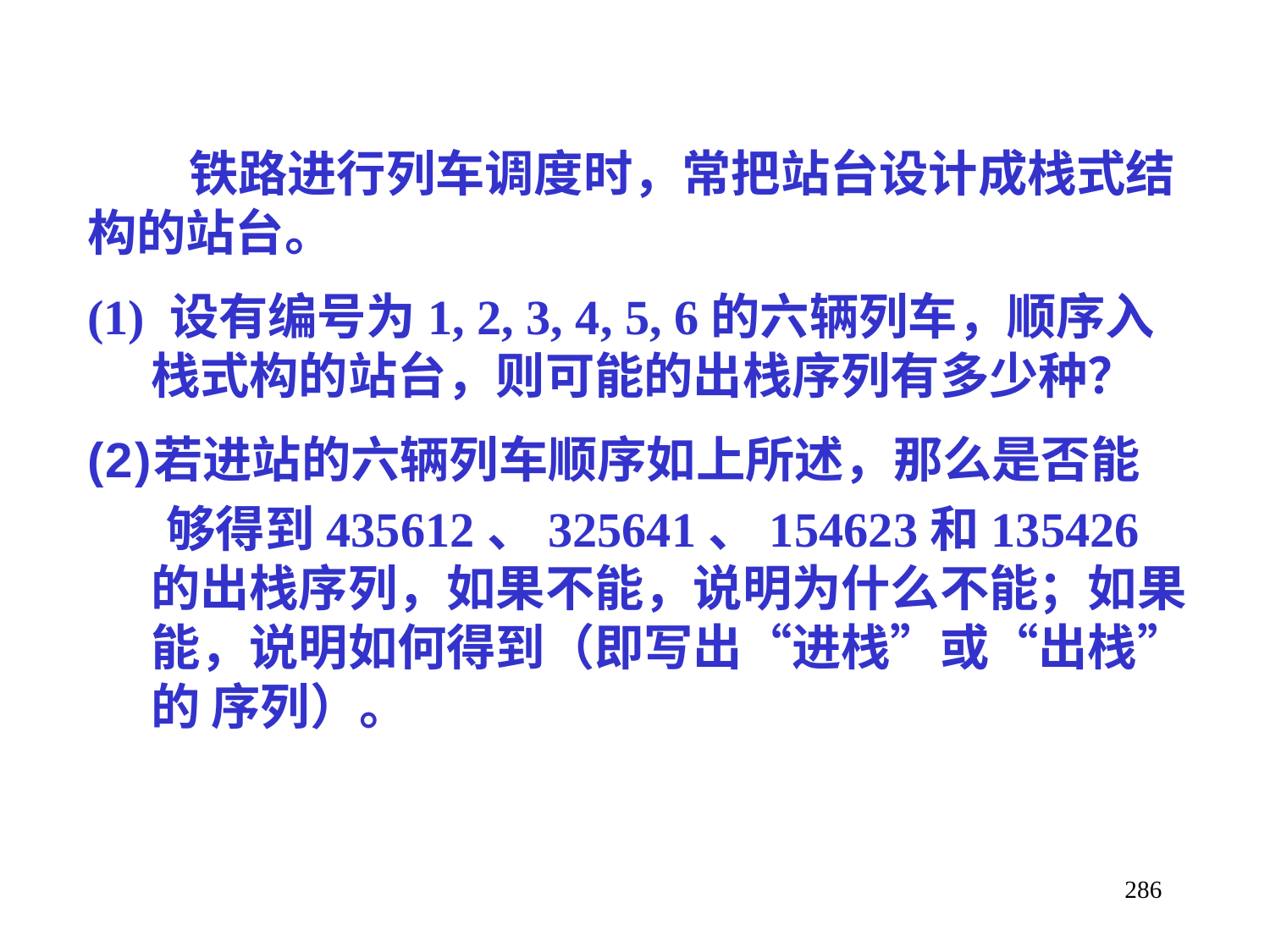

铁路进行列车调度时，常把站台设计成栈式结 构的站台。
(1) 设有编号为1, 2, 3, 4, 5, 6的六辆列车，顺序入栈式构的站台，则可能的出栈序列有多少种？
若进站的六辆列车顺序如上所述，那么是否能
      够得到435612、325641、154623和135426的出栈序列，如果不能，说明为什么不能；如果能，说明如何得到（即写出“进栈”或“出栈”的 序列）。
286